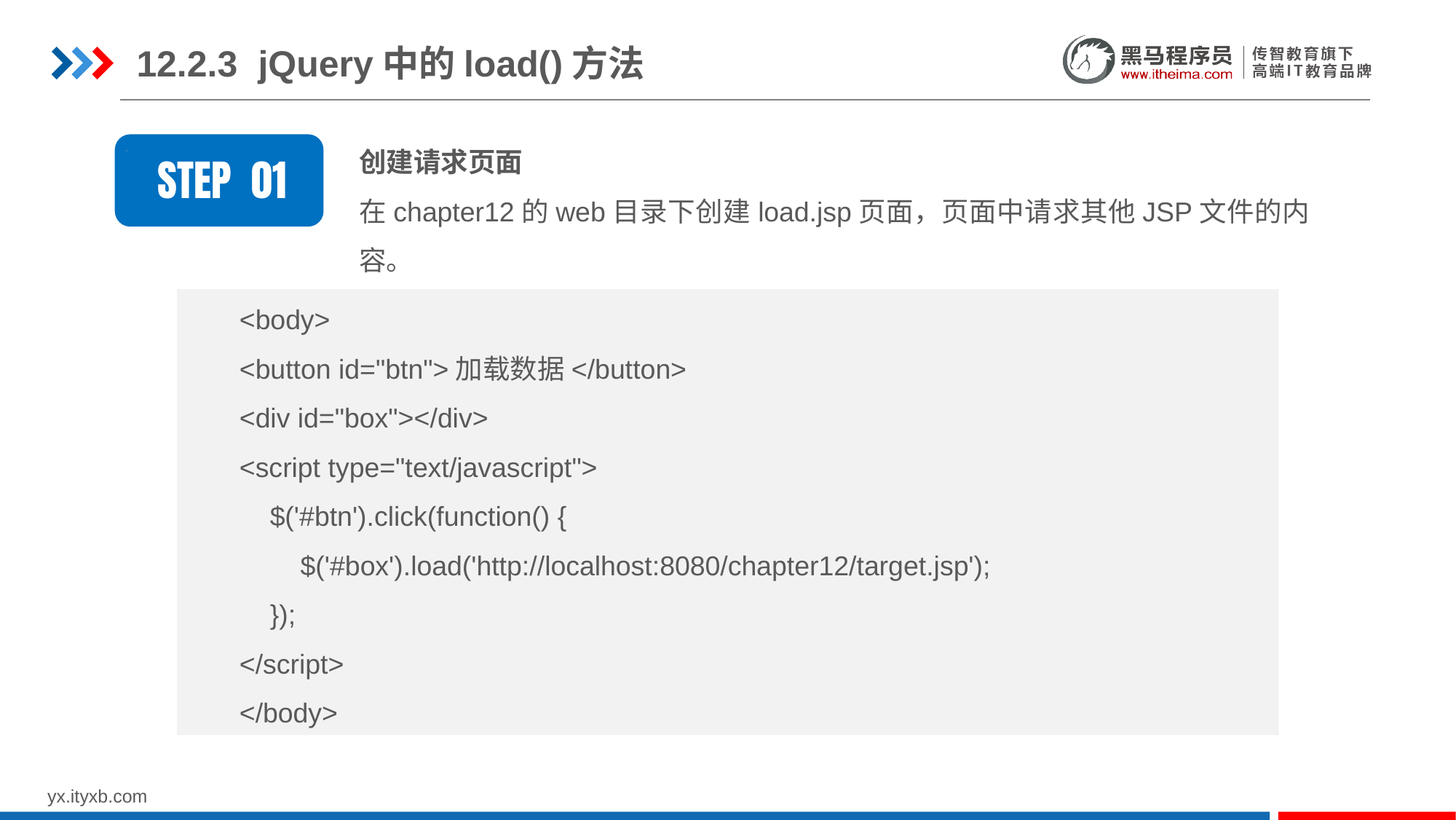

12.2.3  jQuery中的load()方法
创建请求页面
在chapter12的web目录下创建load.jsp页面，页面中请求其他JSP文件的内容。

STEP  01
<body>
<button id="btn">加载数据</button>
<div id="box"></div>
<script type="text/javascript">
    $('#btn').click(function() {
        $('#box').load('http://localhost:8080/chapter12/target.jsp');
    });
</script>
</body>